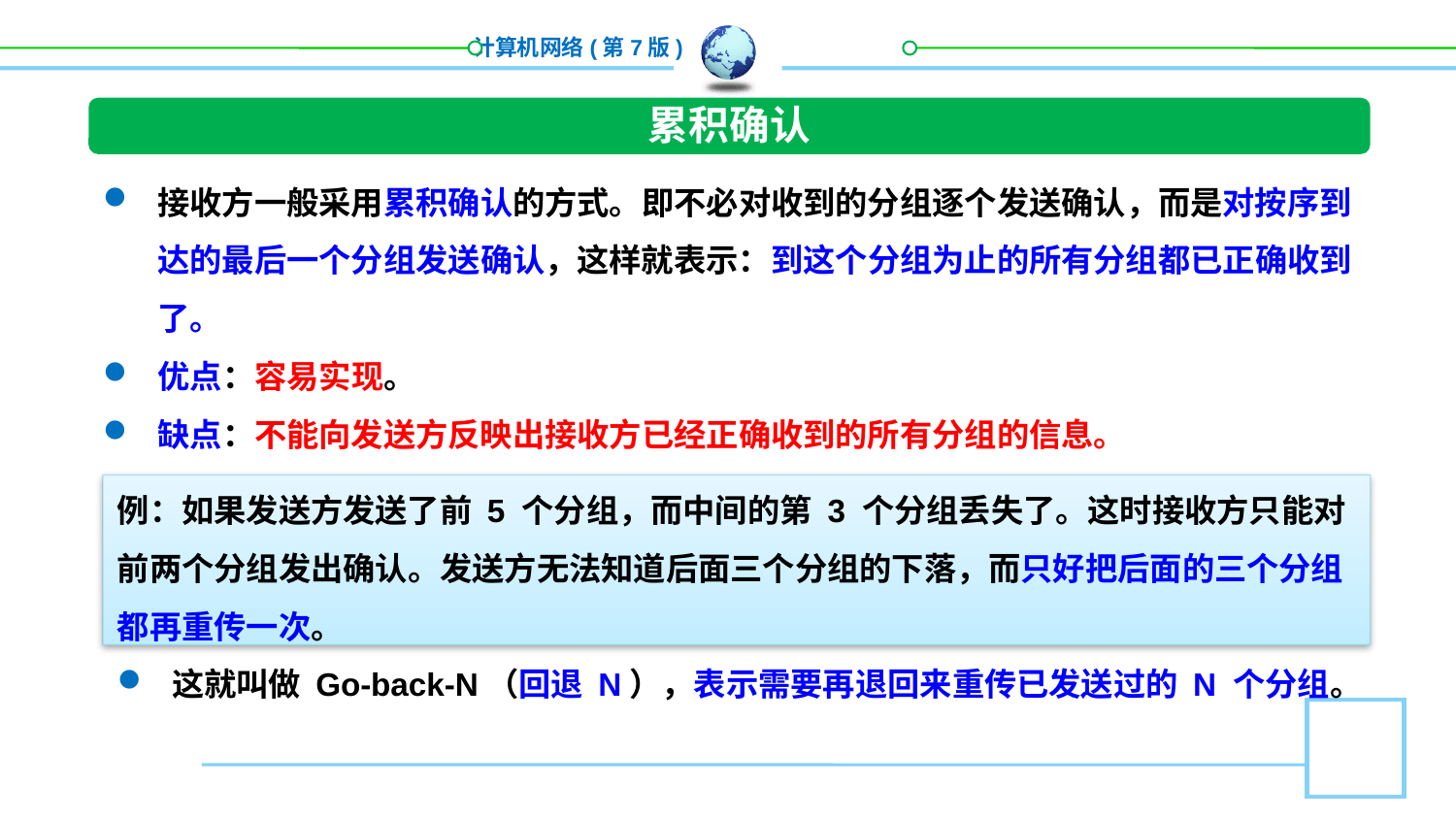

累积确认

接收方一般采用累积确认的方式。即不必对收到的分组逐个发送确认，而是对按序到达的最后一个分组发送确认，这样就表示：到这个分组为止的所有分组都已正确收到了。
优点：容易实现。
缺点：不能向发送方反映出接收方已经正确收到的所有分组的信息。
例：如果发送方发送了前 5 个分组，而中间的第 3 个分组丢失了。这时接收方只能对前两个分组发出确认。发送方无法知道后面三个分组的下落，而只好把后面的三个分组都再重传一次。
这就叫做 Go-back-N（回退 N），表示需要再退回来重传已发送过的 N 个分组。